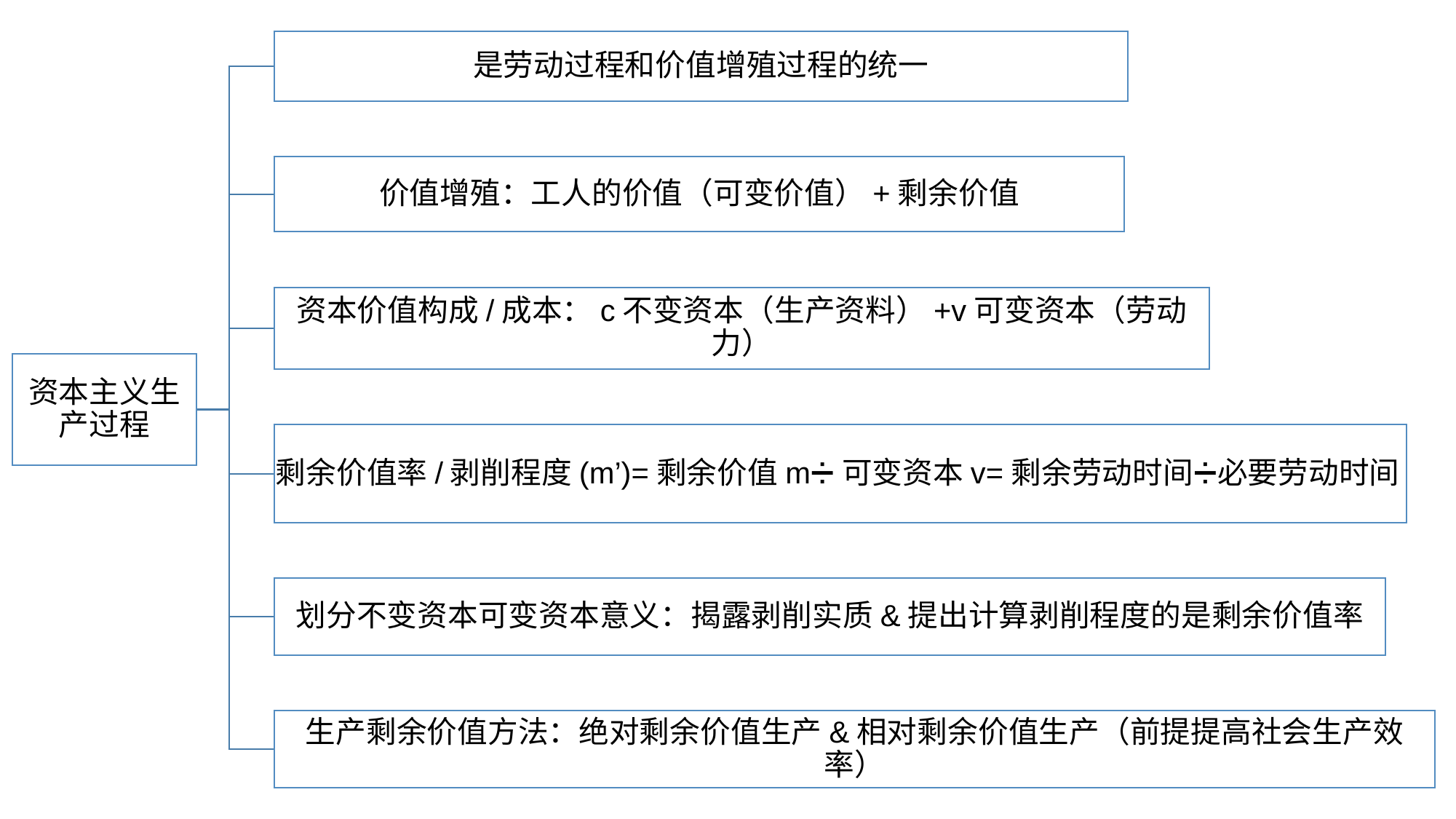

资本主义生产过程
是劳动过程和价值增殖过程的统一
价值增殖：工人的价值（可变价值）+剩余价值
资本价值构成/成本：c不变资本（生产资料）+v可变资本（劳动力）
剩余价值率/剥削程度(m’)=剩余价值m➗可变资本v=剩余劳动时间➗必要劳动时间
划分不变资本可变资本意义：揭露剥削实质&提出计算剥削程度的是剩余价值率
生产剩余价值方法：绝对剩余价值生产&相对剩余价值生产（前提提高社会生产效率）